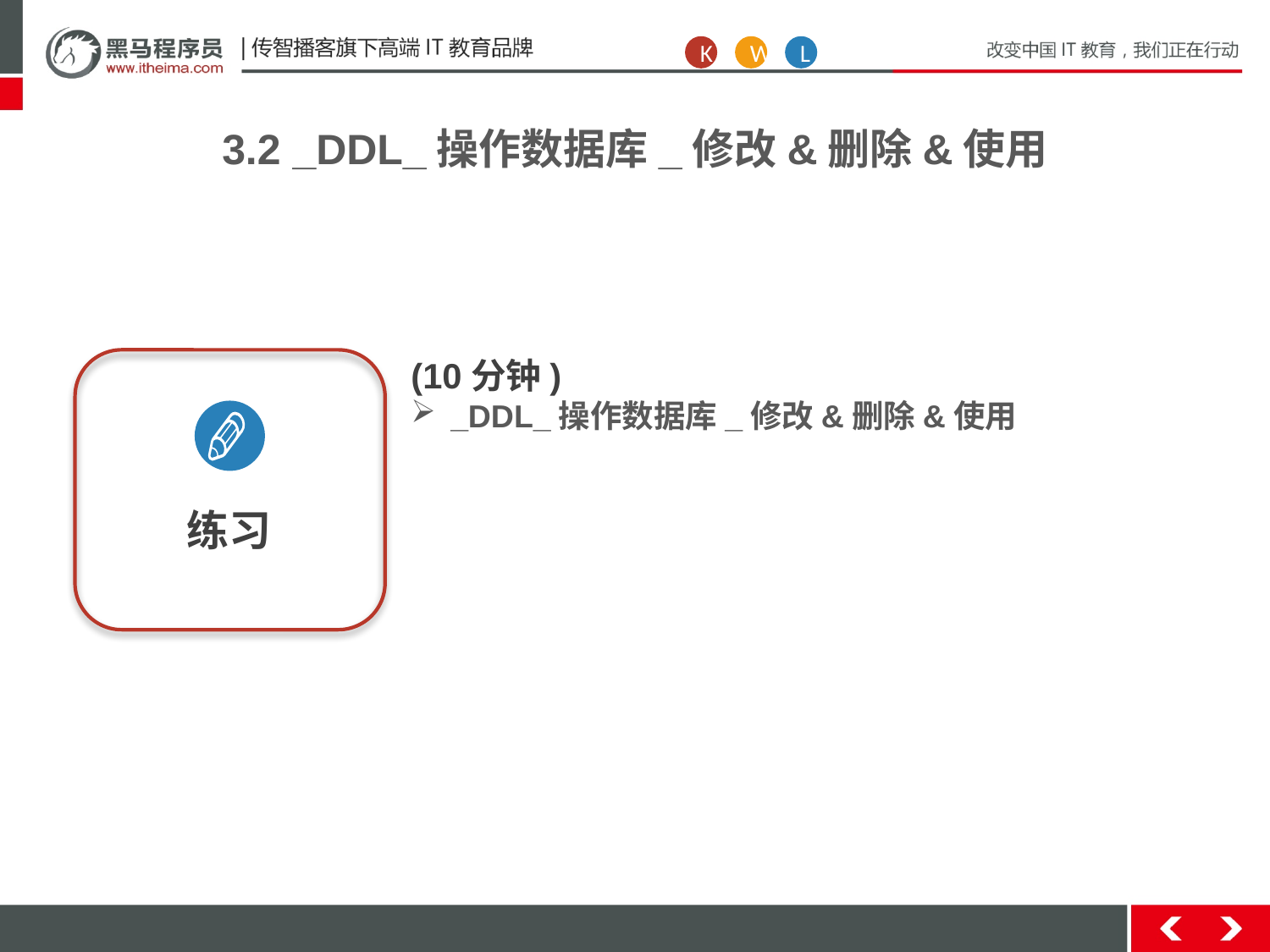

K
W
L
3.2 _DDL_操作数据库_修改&删除&使用

(10分钟)
_DDL_操作数据库_修改&删除&使用

练习